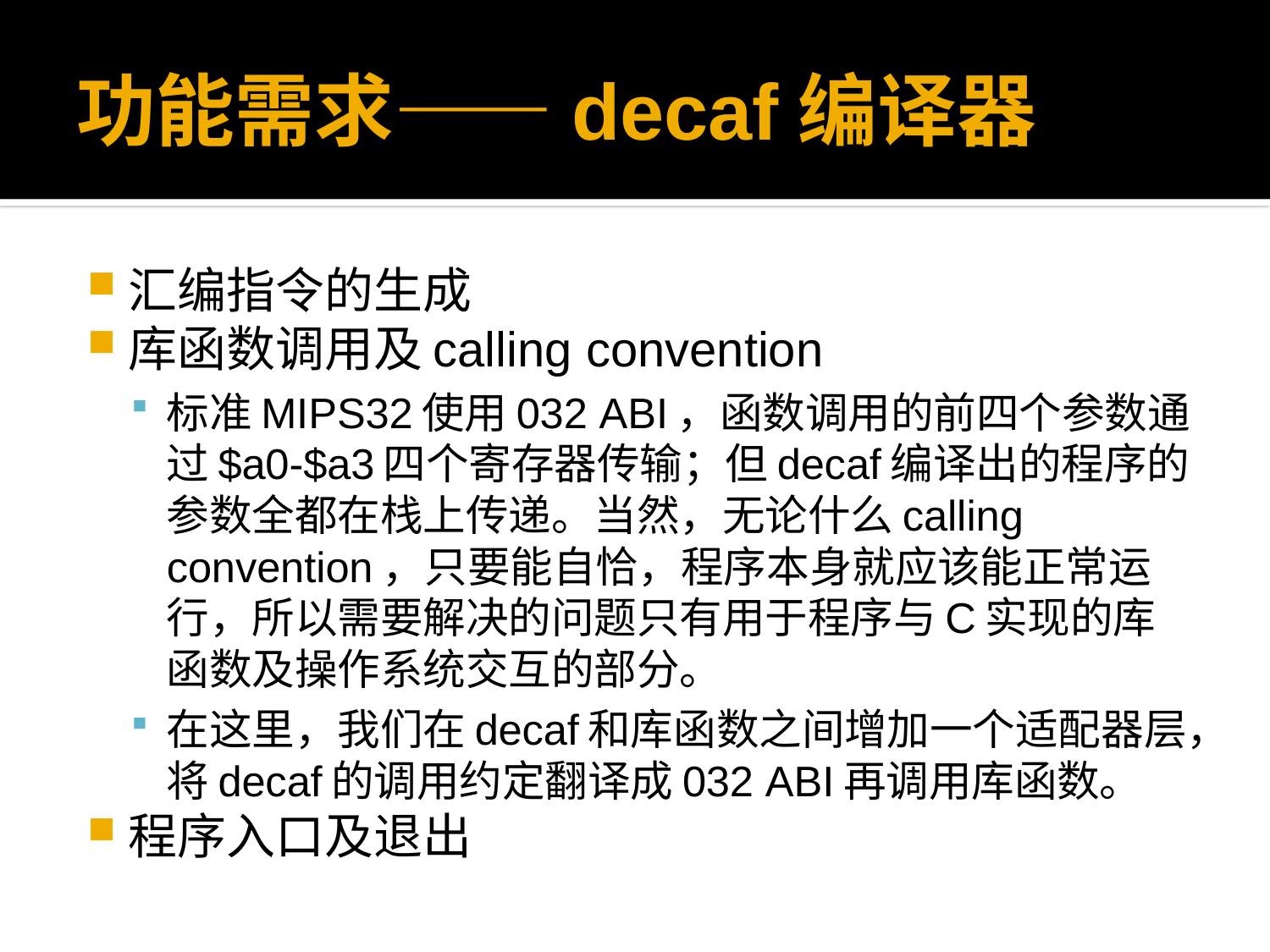

# 功能需求——decaf编译器
汇编指令的生成
库函数调用及calling convention
标准MIPS32使用032 ABI，函数调用的前四个参数通过$a0-$a3四个寄存器传输；但decaf编译出的程序的参数全都在栈上传递。当然，无论什么calling convention，只要能自恰，程序本身就应该能正常运行，所以需要解决的问题只有用于程序与C实现的库函数及操作系统交互的部分。
在这里，我们在decaf和库函数之间增加一个适配器层，将decaf的调用约定翻译成032 ABI再调用库函数。
程序入口及退出